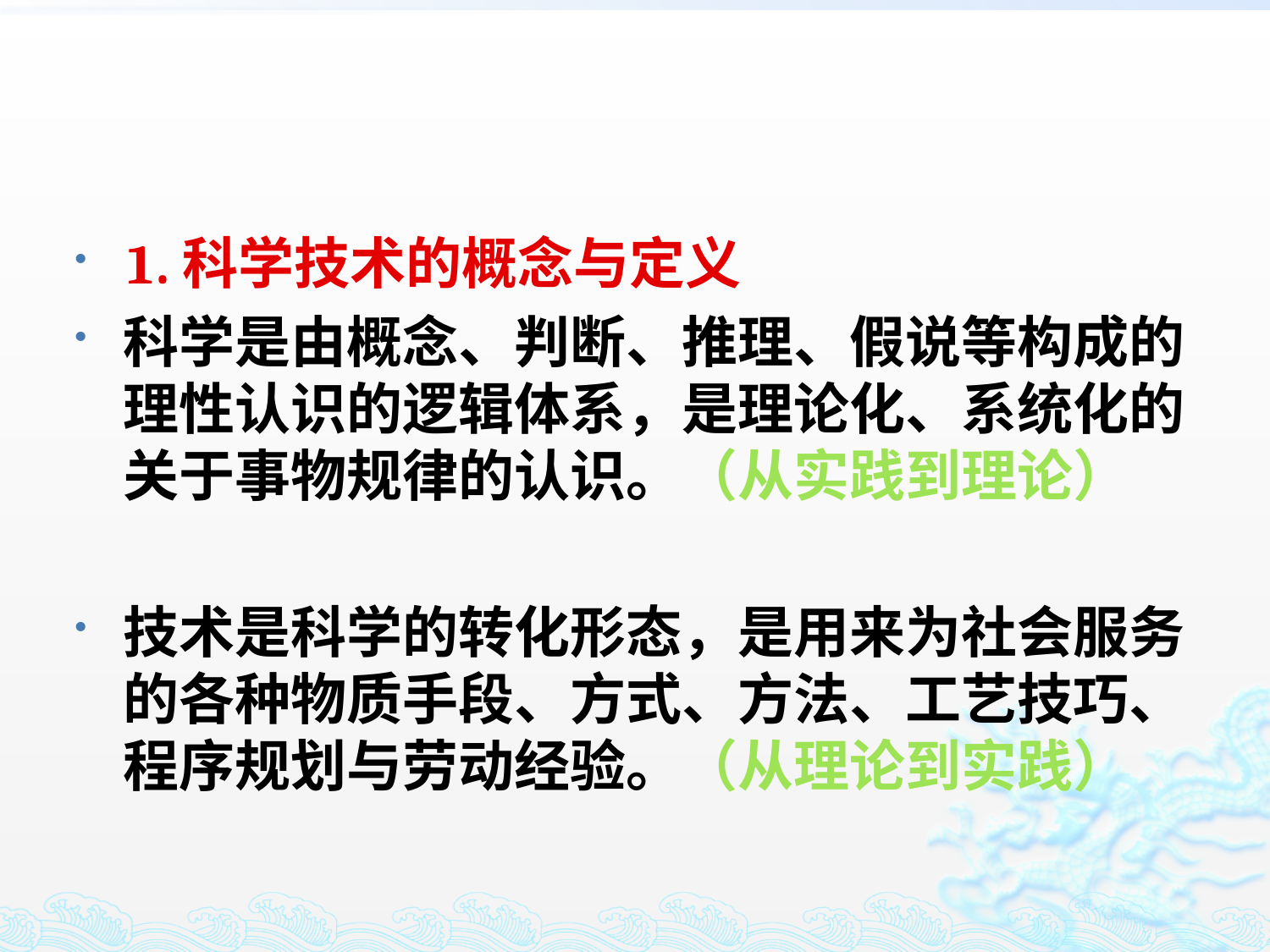

1.科学技术的概念与定义
科学是由概念、判断、推理、假说等构成的理性认识的逻辑体系，是理论化、系统化的关于事物规律的认识。（从实践到理论）

技术是科学的转化形态，是用来为社会服务的各种物质手段、方式、方法、工艺技巧、程序规划与劳动经验。（从理论到实践）